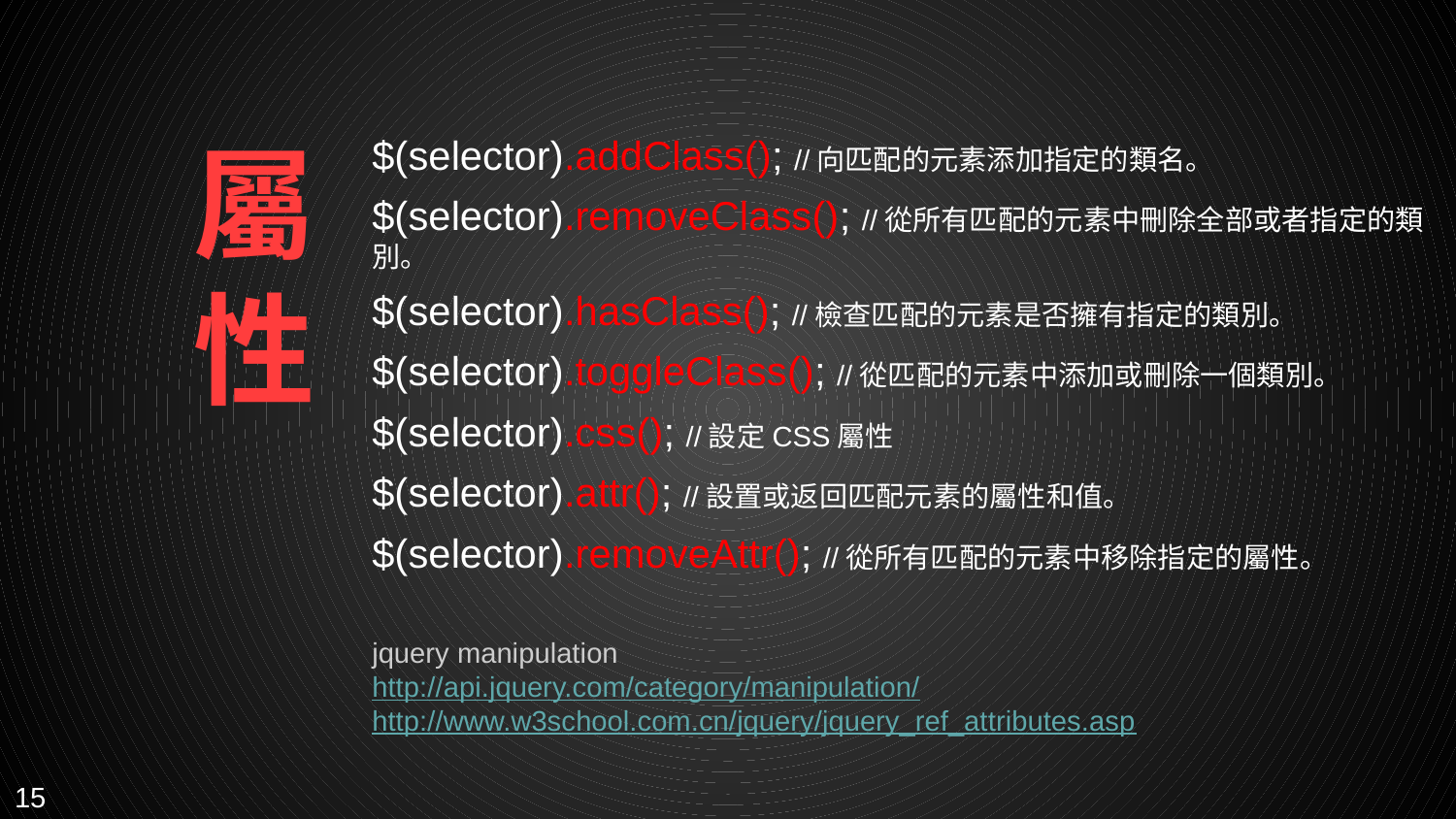

$(selector).addClass(); //向匹配的元素添加指定的類名。
$(selector).removeClass(); //從所有匹配的元素中刪除全部或者指定的類別。
$(selector).hasClass(); //檢查匹配的元素是否擁有指定的類別。
$(selector).toggleClass(); //從匹配的元素中添加或刪除一個類別。
$(selector).css(); //設定CSS屬性
$(selector).attr(); //設置或返回匹配元素的屬性和值。
$(selector).removeAttr(); //從所有匹配的元素中移除指定的屬性。

屬
性
jquery manipulation
http://api.jquery.com/category/manipulation/
http://www.w3school.com.cn/jquery/jquery_ref_attributes.asp
15